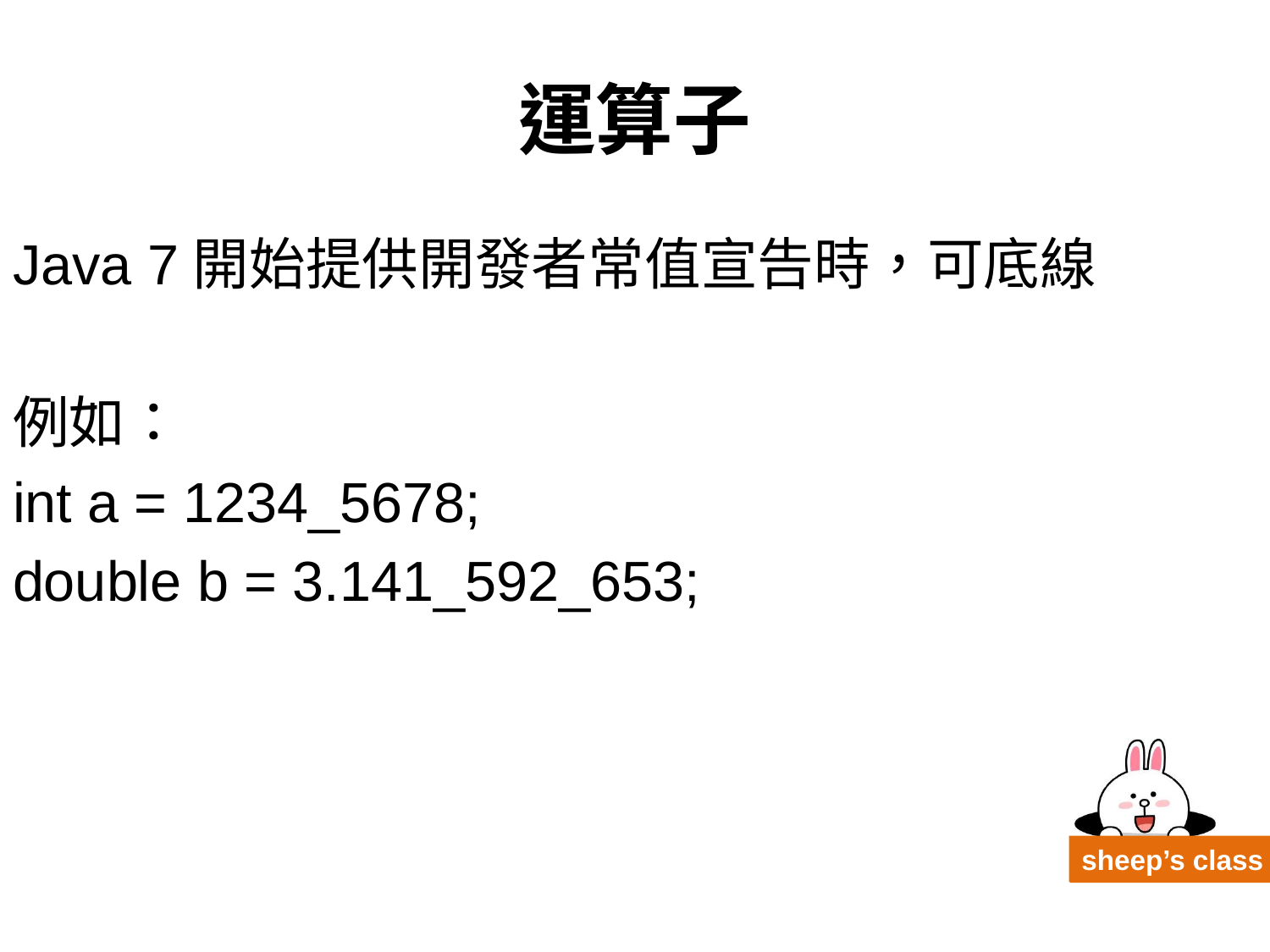

# 運算子
Java 7開始提供開發者常值宣告時，可底線

例如：
int a = 1234_5678;
double b = 3.141_592_653;